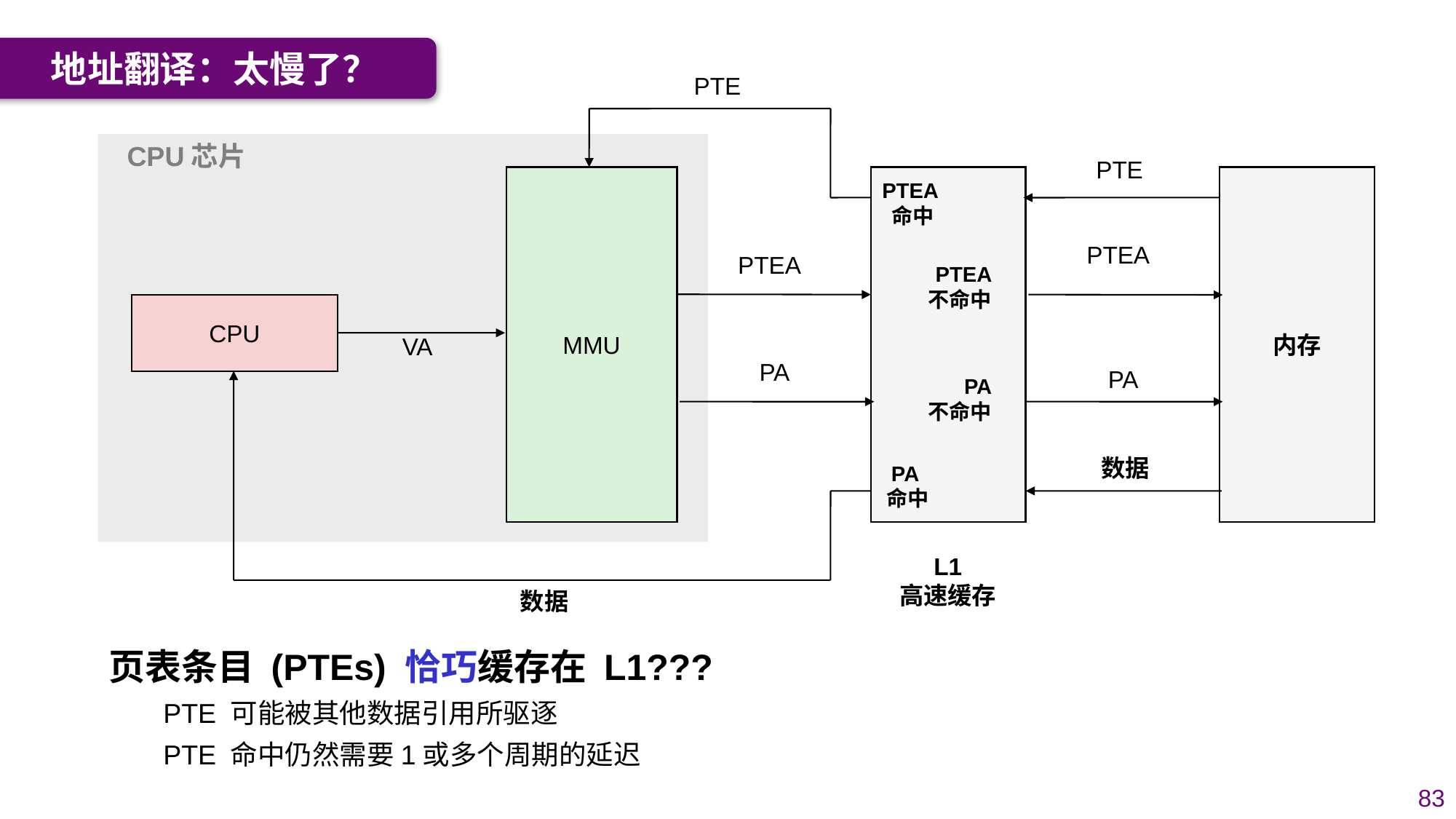

地址翻译：太慢了？
PTE

CPU芯片
PTE
PTEA
命中
MMU

内存

PTEA
PTEA
不命中
PTEA

CPU

VA
PA
PA
不命中
PA

数据
PA
命中

L1
高速缓存
数据

页表条目 (PTEs) 恰巧缓存在 L1???
PTE 可能被其他数据引用所驱逐
PTE 命中仍然需要1或多个周期的延迟
83